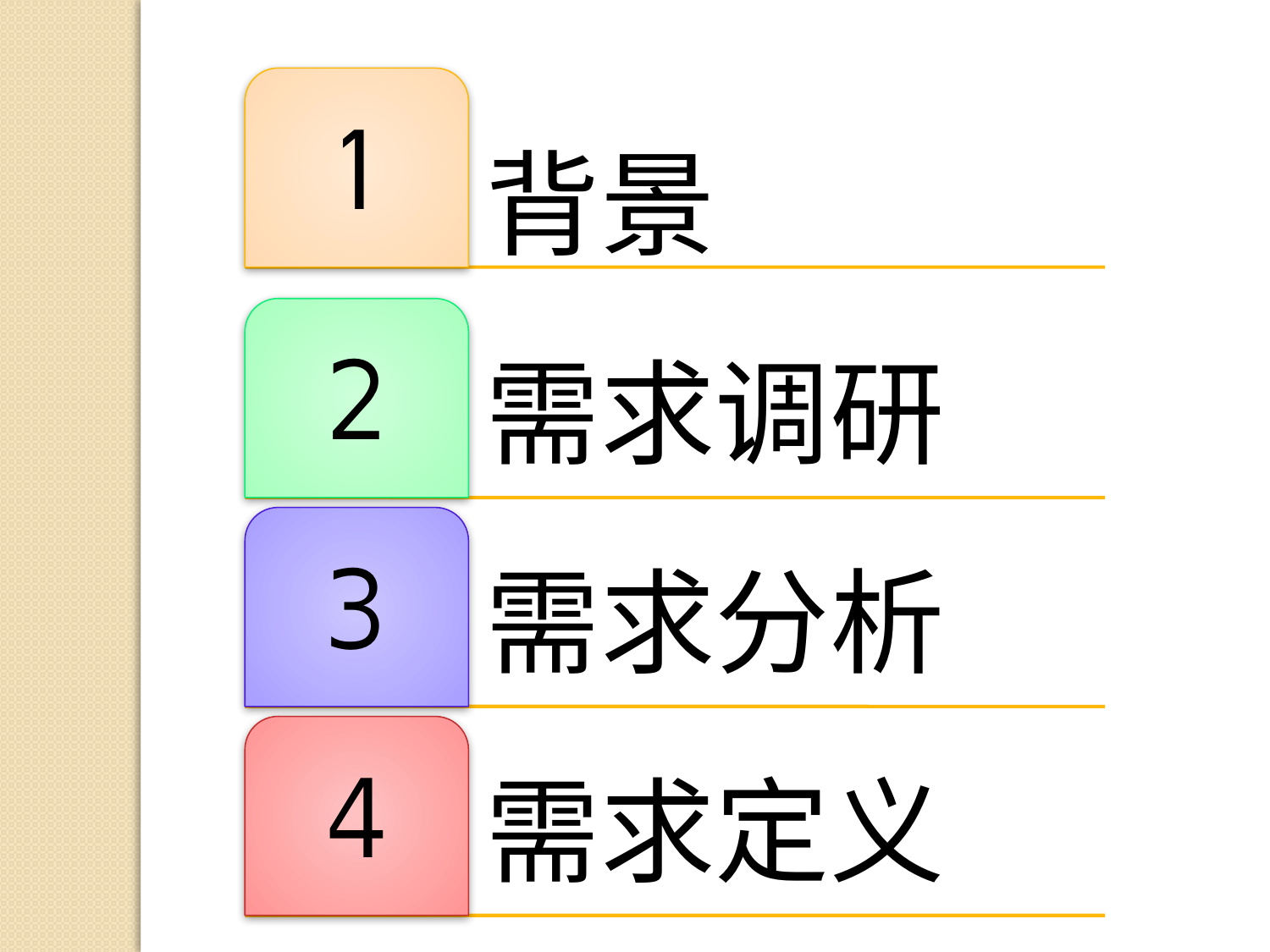

背景
1
需求调研
2
需求分析
3
需求定义
4